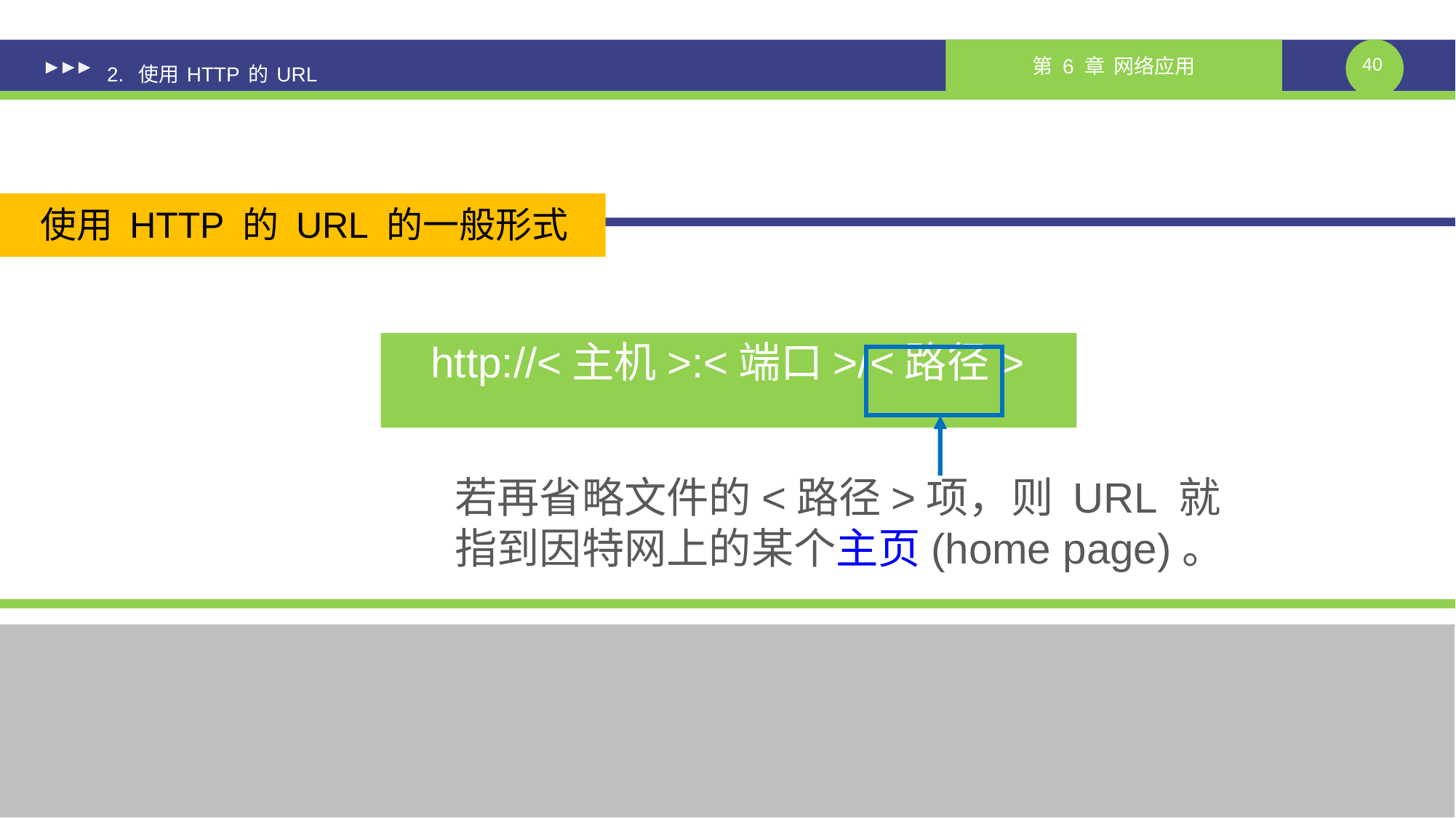

# 2.  使用 HTTP 的 URL

 http://<主机>:<端口>/<路径>

使用 HTTP 的 URL 的一般形式

若再省略文件的<路径>项，则 URL 就指到因特网上的某个主页(home page)。

课件制作人：谢钧  谢希仁